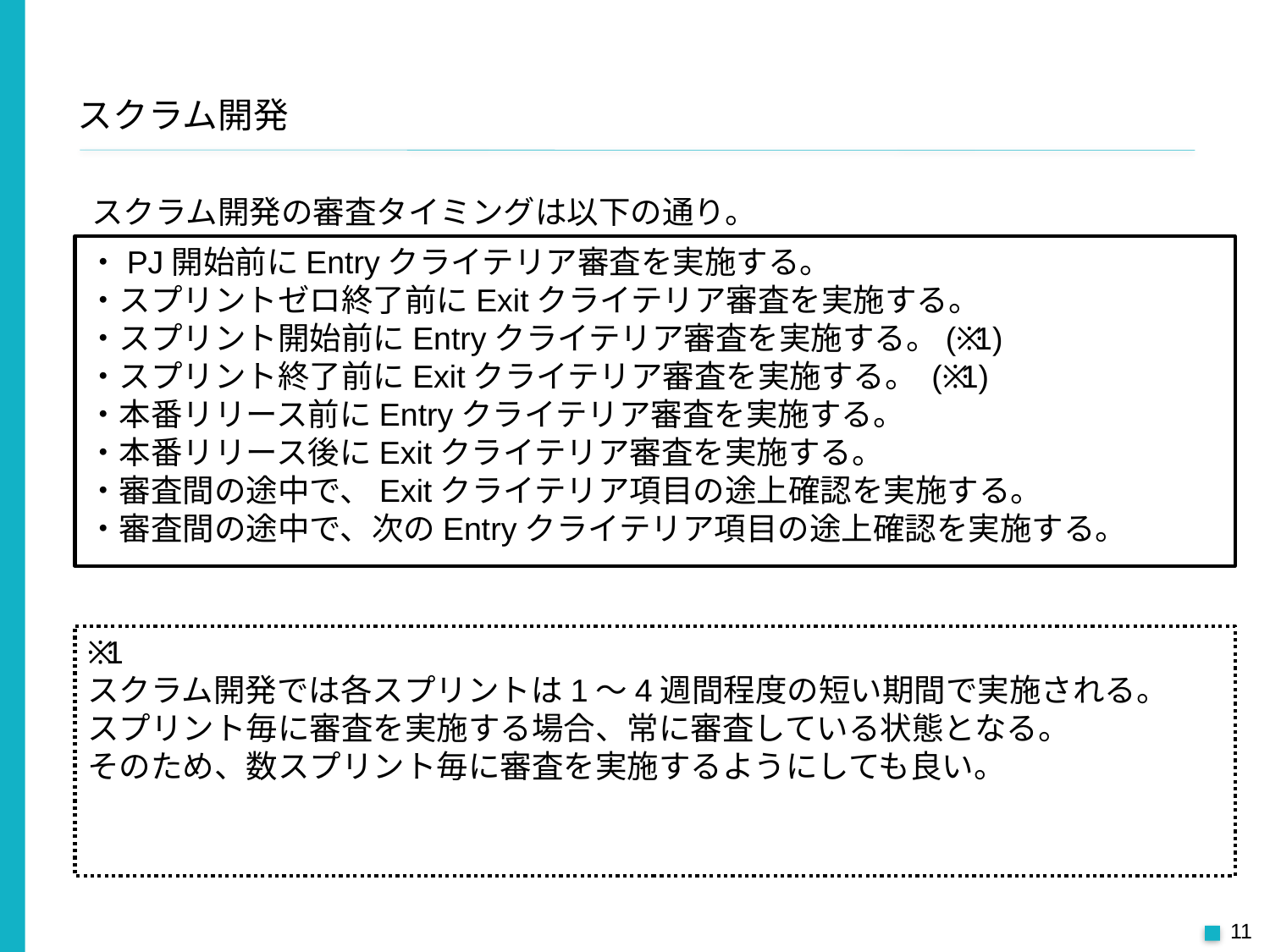

# スクラム開発
スクラム開発の審査タイミングは以下の通り。
・PJ開始前にEntryクライテリア審査を実施する。
・スプリントゼロ終了前にExitクライテリア審査を実施する。
・スプリント開始前にEntryクライテリア審査を実施する。(※1)
・スプリント終了前にExitクライテリア審査を実施する。 (※1)
・本番リリース前にEntryクライテリア審査を実施する。
・本番リリース後にExitクライテリア審査を実施する。
・審査間の途中で、Exitクライテリア項目の途上確認を実施する。
・審査間の途中で、次のEntryクライテリア項目の途上確認を実施する。

※1
スクラム開発では各スプリントは1～4週間程度の短い期間で実施される。
スプリント毎に審査を実施する場合、常に審査している状態となる。
そのため、数スプリント毎に審査を実施するようにしても良い。

11